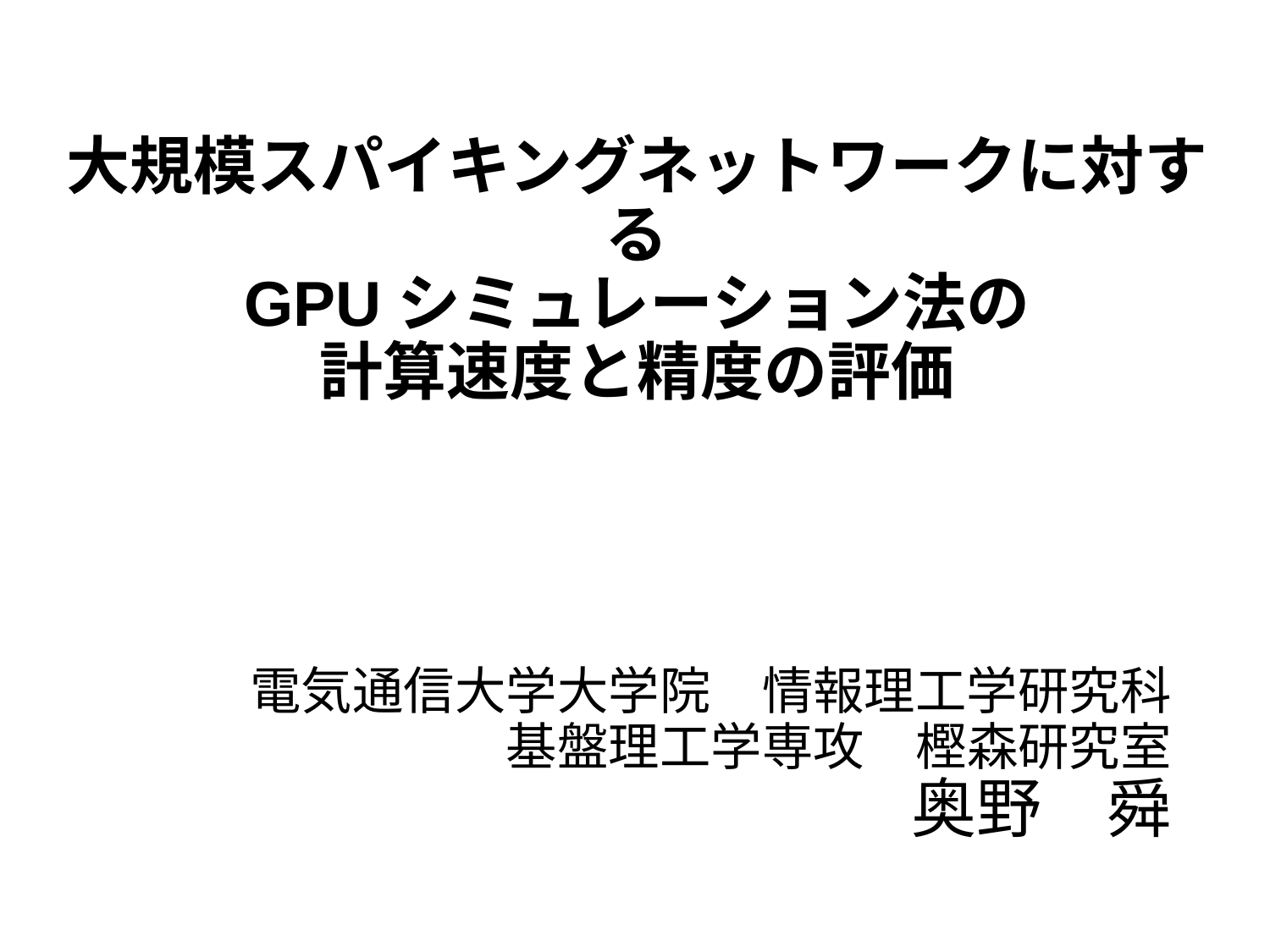

# 大規模スパイキングネットワークに対する GPUシミュレーション法の 計算速度と精度の評価
電気通信大学大学院　情報理工学研究科
基盤理工学専攻　樫森研究室
奥野　舜